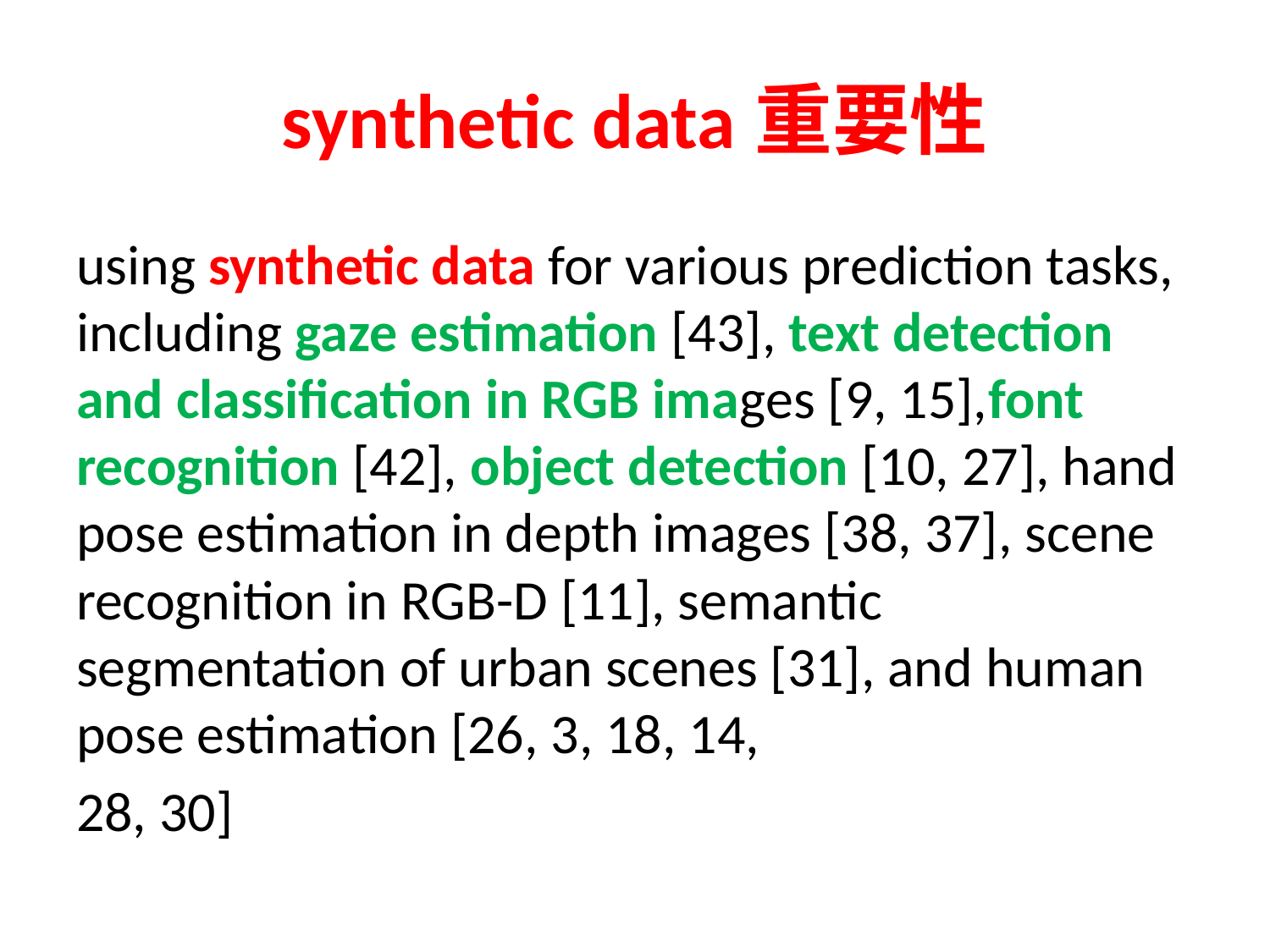

# synthetic data重要性
using synthetic data for various prediction tasks, including gaze estimation [43], text detection and classification in RGB images [9, 15],font recognition [42], object detection [10, 27], hand pose estimation in depth images [38, 37], scene recognition in RGB-D [11], semantic segmentation of urban scenes [31], and human pose estimation [26, 3, 18, 14,
28, 30]